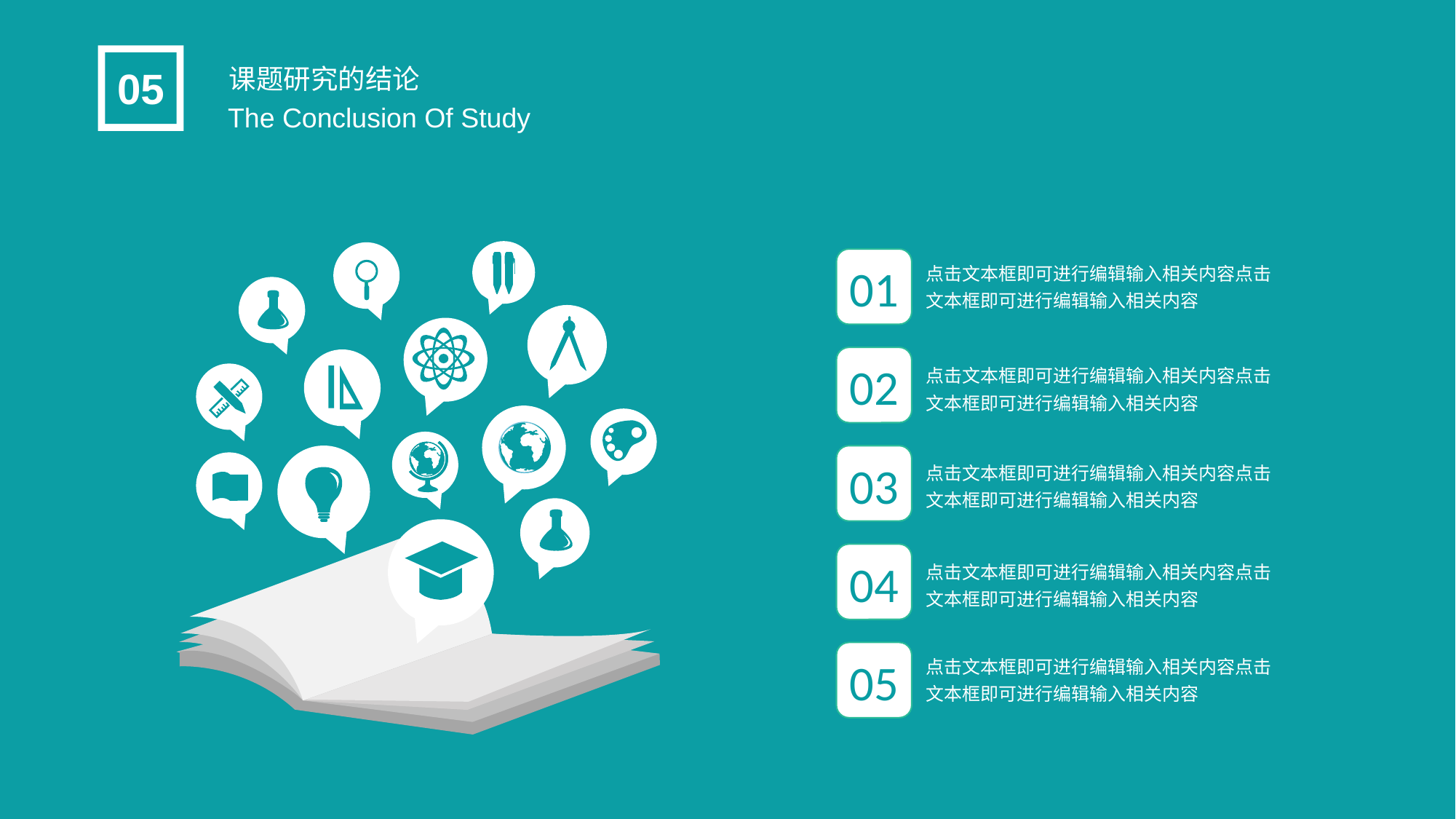

课题研究的结论

05
The Conclusion Of Study

点击文本框即可进行编辑输入相关内容点击文本框即可进行编辑输入相关内容

01

02

点击文本框即可进行编辑输入相关内容点击文本框即可进行编辑输入相关内容

03
点击文本框即可进行编辑输入相关内容点击文本框即可进行编辑输入相关内容

04
点击文本框即可进行编辑输入相关内容点击文本框即可进行编辑输入相关内容

点击文本框即可进行编辑输入相关内容点击文本框即可进行编辑输入相关内容
05